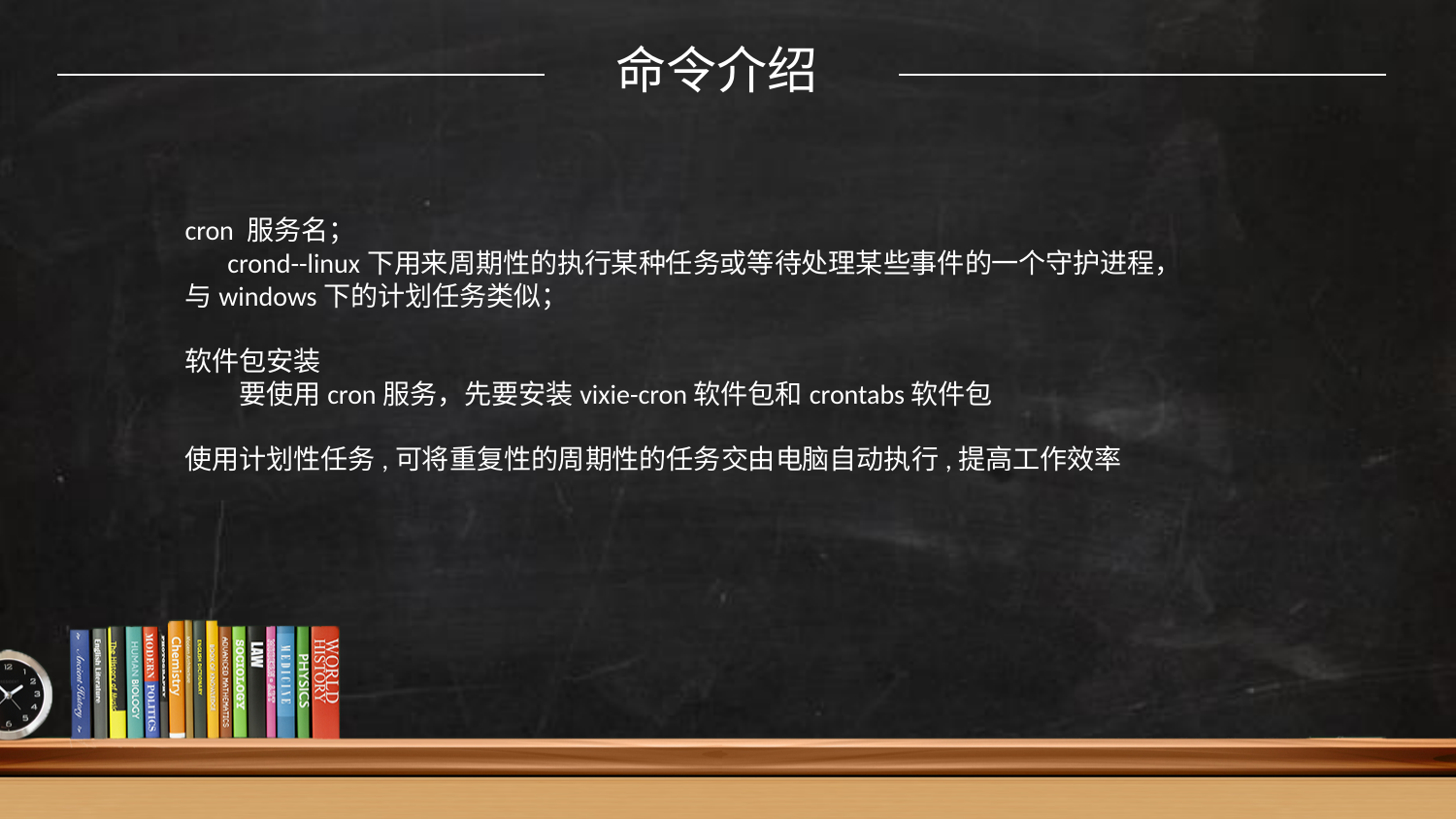

命令介绍
cron 服务名；
       crond--linux下用来周期性的执行某种任务或等待处理某些事件的一个守护进程，
与windows下的计划任务类似；

软件包安装
　　要使用cron服务，先要安装vixie-cron软件包和crontabs软件包

使用计划性任务,可将重复性的周期性的任务交由电脑自动执行,提高工作效率